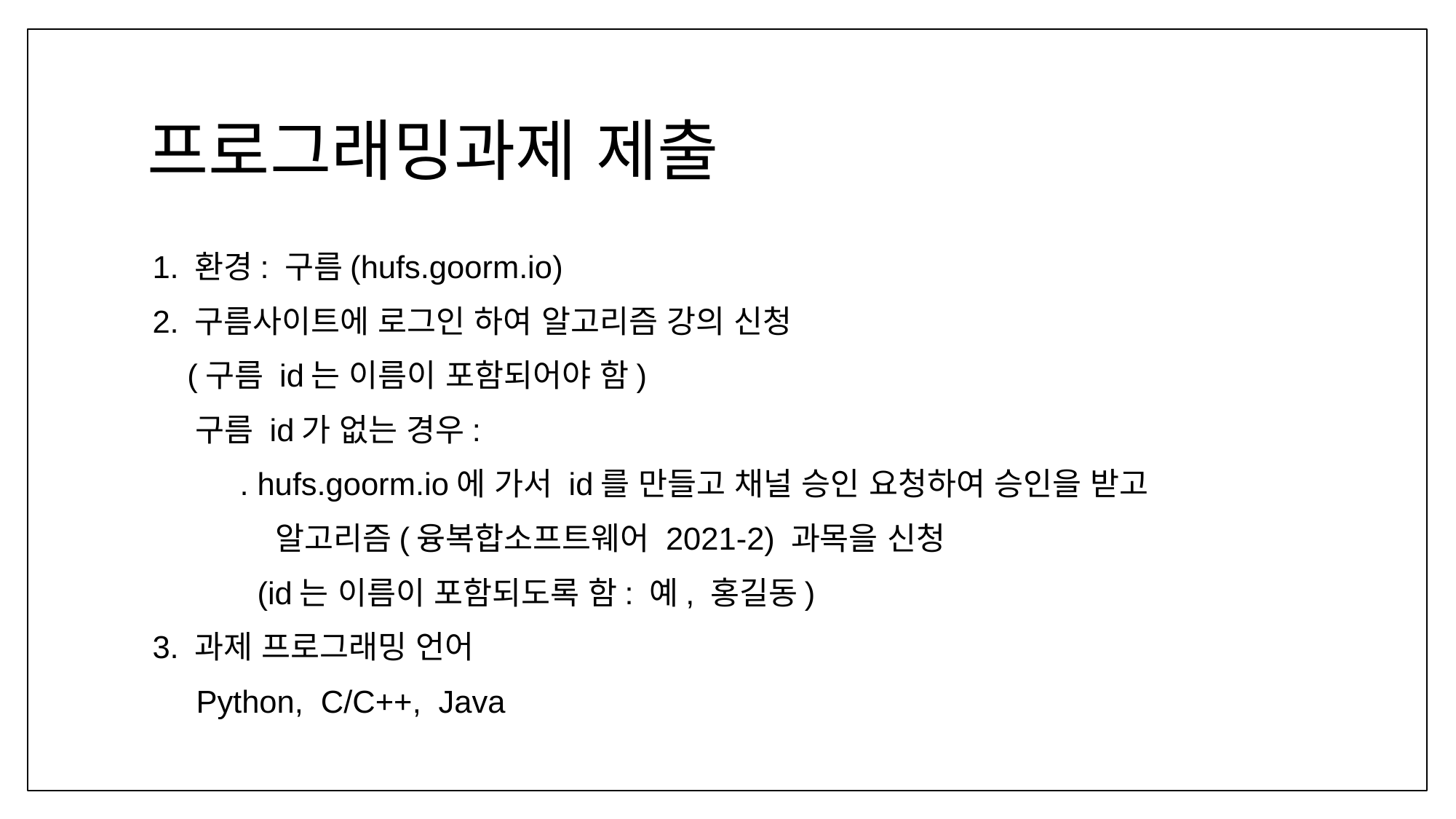

# 프로그래밍과제 제출
1. 환경: 구름(hufs.goorm.io)
2. 구름사이트에 로그인 하여 알고리즘 강의 신청
    (구름 id는 이름이 포함되어야 함)
    구름 id가 없는 경우:
          . hufs.goorm.io에 가서 id를 만들고 채널 승인 요청하여 승인을 받고
             알고리즘(융복합소프트웨어 2021-2) 과목을 신청
            (id는 이름이 포함되도록 함: 예, 홍길동)
3. 과제 프로그래밍 언어
     Python,  C/C++,  Java